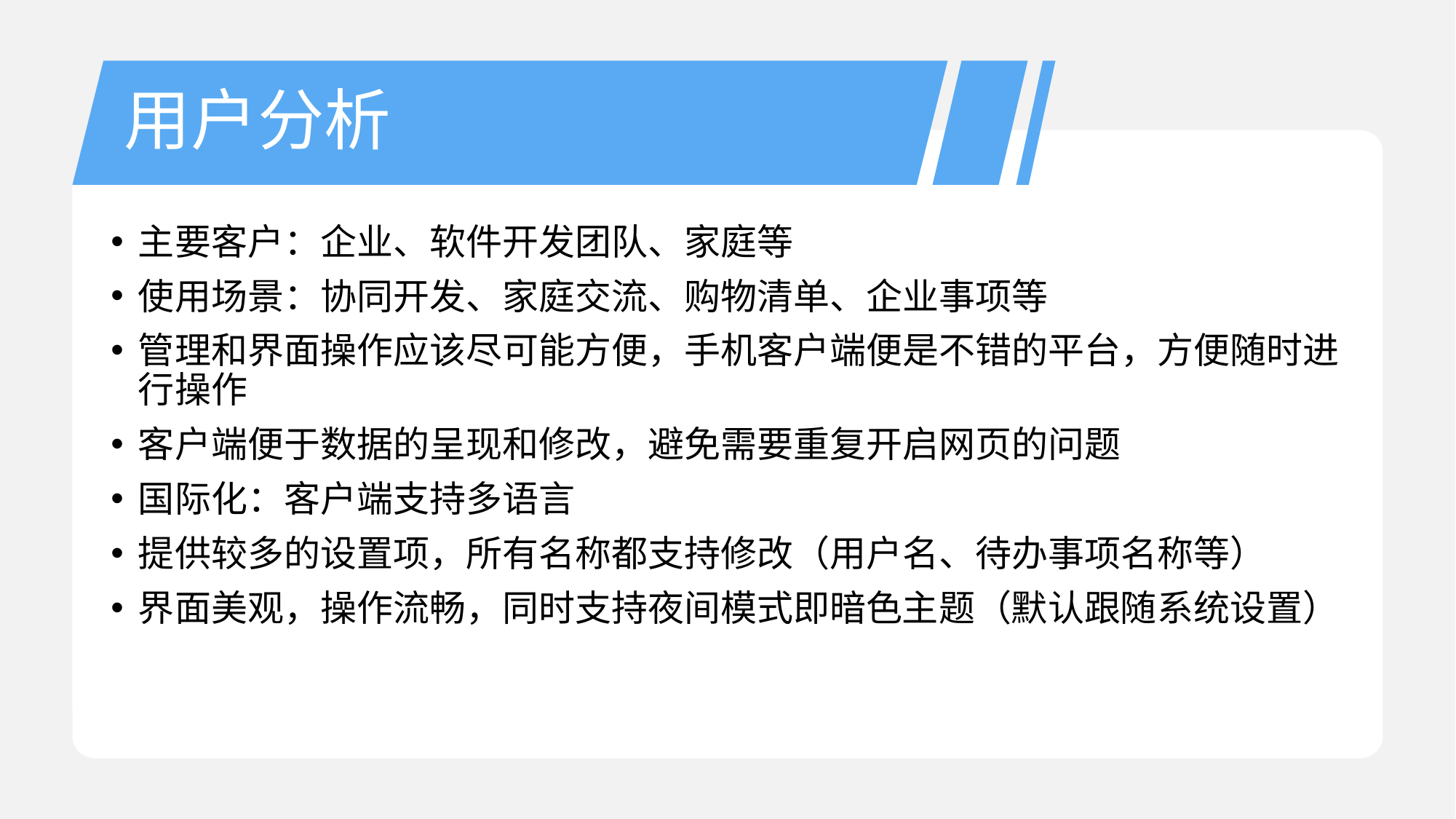

# 用户分析
主要客户：企业、软件开发团队、家庭等
使用场景：协同开发、家庭交流、购物清单、企业事项等
管理和界面操作应该尽可能方便，手机客户端便是不错的平台，方便随时进行操作
客户端便于数据的呈现和修改，避免需要重复开启网页的问题
国际化：客户端支持多语言
提供较多的设置项，所有名称都支持修改（用户名、待办事项名称等）
界面美观，操作流畅，同时支持夜间模式即暗色主题（默认跟随系统设置）